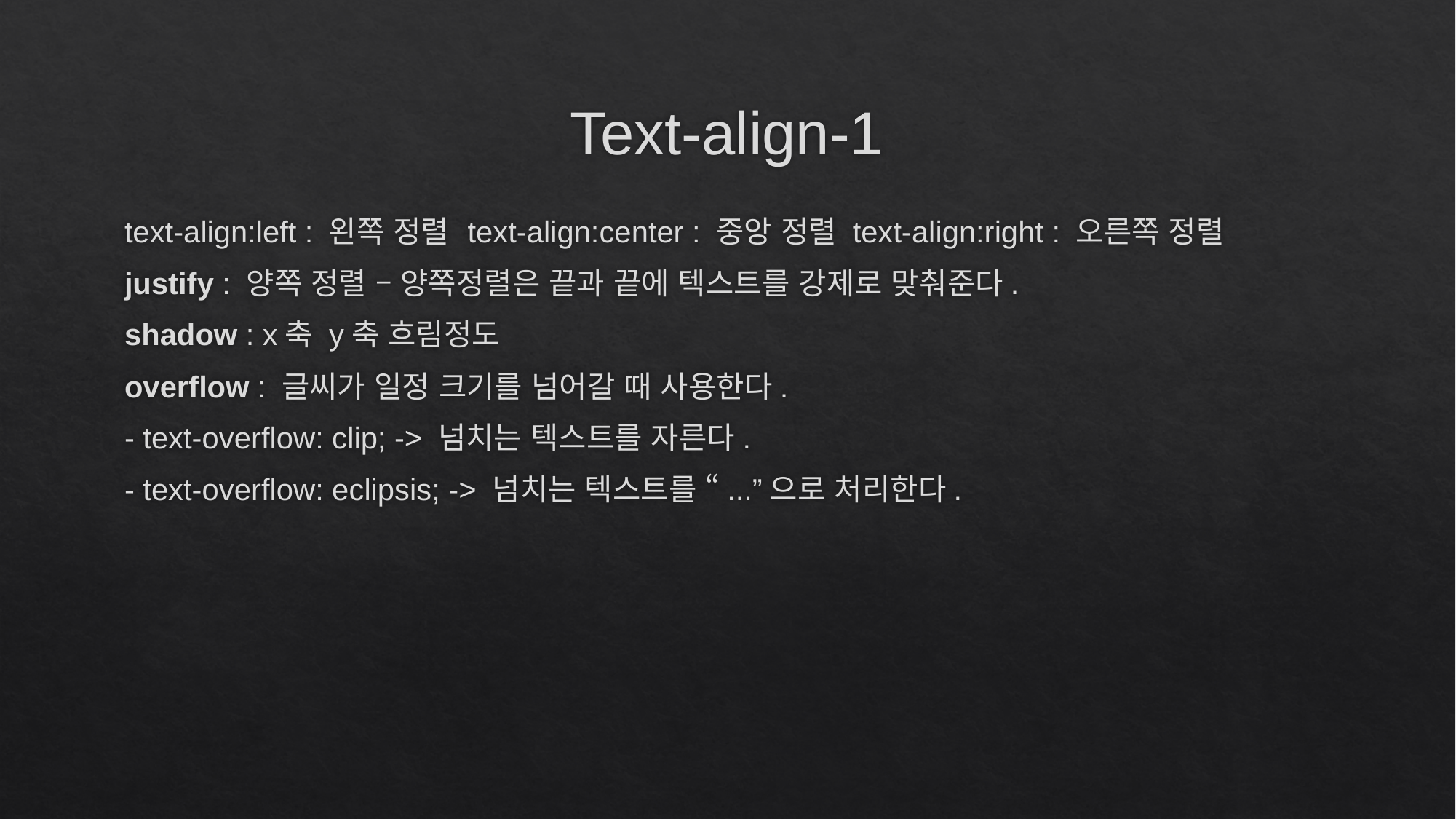

# Text-align-1
text-align:left : 왼쪽 정렬	 text-align:center : 중앙 정렬 text-align:right : 오른쪽 정렬
justify : 양쪽 정렬 – 양쪽정렬은 끝과 끝에 텍스트를 강제로 맞춰준다.
shadow : x축 y축 흐림정도
overflow : 글씨가 일정 크기를 넘어갈 때 사용한다.
- text-overflow: clip; -> 넘치는 텍스트를 자른다.
- text-overflow: eclipsis; -> 넘치는 텍스트를 “...”으로 처리한다.